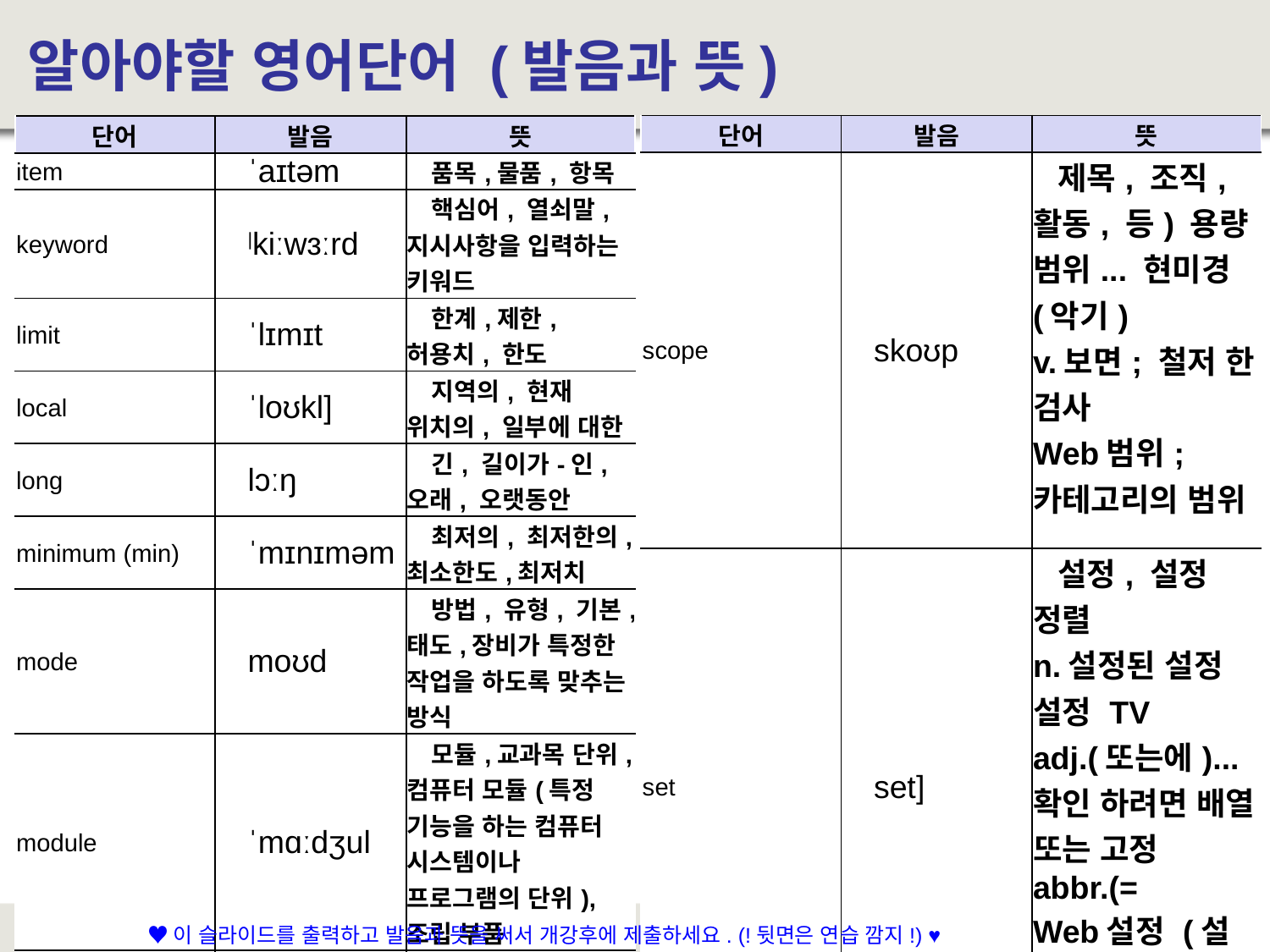

# 알아야할 영어단어 (발음과 뜻)
| 단어 | 발음 | 뜻 |
| --- | --- | --- |
| scope | skoʊp | 제목, 조직, 활동, 등) 용량 범위... 현미경 (악기) v.보면; 철저 한 검사 Web범위; 카테고리의 범위 |
| set | set] | 설정, 설정 정렬 n.설정된 설정 설정 TV adj.(또는에)... 확인 하려면 배열 또는 고정 abbr.(= Web설정 (설정); 그룹 |
| short | [ʃɔrt | 부족 adv.부족의 필수, 충족 하지 않습니다; 미만 v.속임수; (주식)를 짧은 판매 하 고 일부러 줄; "전기" 짧은 n.알코올의 작은 금액 (특히 앞 슬라이드 쇼) 무비 클립 Web짧은; 낮은; 짧은 int |
| show | ʃoʊ | 디스플레이; 표시; n.표시 성능; 쇼; |
| single | ˈsɪŋɡ(ə)l | 에 1 루 수, (MA) 산책으로 "막대기"에 밖으로 시도 adj.단 하나; 단일; 단일; 사람이 나 뭔가를 말합니다. n.편도 티켓; 단일 (종종 참조 대 중 음악); 자석 테이프 (또는 CD) Web단일 미혼; 싱글 룸 |
| size | saɪz | 크기 v.크기 조정; 교정... 식별의 크기... 크기 변경... 크기는 Web사양 크기 제품 크기 |
| static | ˈstætɪk | 정적; 변경 하지 마십시오; 정적; 정전기의 "개체" n.정적 (간섭); 비공식; 전화 싸움 Web정적; 정적; 정적 변수 |
| string | strɪŋ | 문자열 문자열; 케이블 시리즈 v.거 하는; 선; 타이; ... 함께, adj.현악기;의 구성 문자열 악기; 와이어 직물; 선 Web문자열; 문자열; 문자열 |
| style | [staɪl | ; 스타일 v.전화를... 디자인 (또는 수 놓은) 스타일; 이름 지정 Web스타일; 텍스트 스타일 유형 |
| sum | sʌm | 그리고 총 총 v.집계 요약을 요약 (에,에) abbr.(= WebSum (합계); sum 함수 |
| super | ˈsupər] | 좋은; 슈퍼; 다 이너 마이트 n.(영국) 임원, (미국) 보안관 (건물) 관리자 adv.특별 한; v.슈퍼 패키지 (척추) 역임 walk-on 역할 Web우수; 슈퍼 영웅 슈퍼 8 |
| switch | swɪtʃ | Exchange 변환 스왑 변경 n.투표율; 변경; 게이츠 (소프트) 지점 Web스위치 스위치; 교환기 |
| text | tekst] | 텍스트; 텍스트; 문서; 스크립트 v.(누군가에게 휴대 전화를 사용 하 여) 텍스트 메시지 Web텍스트; 텍스트; 텍스트 |
| this | ðɪs | pron.이; 여기에, (앞 2)는 adj.이; 오가... adv.이;; Web그건 |
| throw | [θroʊ | 던져; 손실; 투표 n.던져; 던져; 가; (공을) 던 질 Web던져; 던져; 폭포 |
| to | tu | ; 쪽으로; ; 에 대 한 adv.이어야 한다; 해야; 목적 또는 의도; 결과 표현 Web받는 사람; 주고; 받는 사람 |
| try | traɪ | 시도; 상대의 골 라인 땅에 감동 공 후 v.테스트 노력을 하려고 Web테스트를 시도; 시도 |
| type | taɪp | n.유형, 종류; 글꼴; 전형적인 v.스테레오 타입, (를 사용 하 여 컴퓨터 또는 타자기) 결정을 입력 하... 유형 분류 Web입력; 입력; 유형 |
| unicode | UTF-8, UTF-16, GB18030 UTF-32, BOCU, SCSU, UTF-7 | 전 세계의 모든 문자를 컴퓨터에서 일관되게 표현하고 다룰 수 있도록 설계된 산업 표준이며, 유니코드 협회(Unicode Consortium)가 제정 |
| variable | ˈveriəb(ə) | n.변수; 변수; 변수 adj.변경; 변수; 변덕 스러운; 변경 될 수 있습니다. Web변수; 변수; 변수 |
| void | vɔɪd | n.공백, 공 허 함, 우주 진공 v.취소; 만들 무효; 발표... 렌더링 된 void 배출량 (소변) adj.부족을 무효로 하지 않습니다; Web빈 공간; 공간; 무효 |
| welcome | ˈwelkəm | 환영 합니다; 환영 합니다; 오신 것을 환영 합니다 수락 int.환영 합니다 v.동의 (인사말) (1) 환영 환영 (새로운 사람들), (새로운) adj.유쾌한; 인기 있는; 환대; (그는 누군가가 뭔가 할 수 있도록 행복 했다)은 무료 Web에 오신 것을 환영 합니다 불법 이민; 사랑 하는 자유형 |
| while | hwaɪl | conj.하지만, 그래도; ... 기간 때... 때 n.몇 시간 동안 순간 v.죽 일 prep.(특정 시간)에 고 대까지 Web주기 때...... 때 |
| width | wɪtθ | n.폭; 깊이; 재료;의 폭 연못의 (2 개의 긴 가장자리 수영장) 폭 Web폭; 폭; 너비 |
|  |  |  |
| 단어 | 발음 | 뜻 |
| --- | --- | --- |
| item | ˈaɪtəm | 품목,물품, 항목 |
| keyword | |kiːwɜːrd | 핵심어, 열쇠말, 지시사항을 입력하는 키워드 |
| limit | ˈlɪmɪt | 한계,제한, 허용치, 한도 |
| local | ˈloʊkl] | 지역의, 현재 위치의, 일부에 대한 |
| long | lɔːŋ | 긴, 길이가-인, 오래, 오랫동안 |
| minimum (min) | ˈmɪnɪməm | 최저의, 최저한의, 최소한도,최저치 |
| mode | moʊd | 방법, 유형, 기본,태도,장비가 특정한 작업을 하도록 맞추는 방식 |
| module | ˈmɑːdʒul | 모듈,교과목 단위, 컴퓨터 모듈(특정 기능을 하는 컴퓨터 시스템이나 프로그램의 단위), 조립 부품 |
| name | neɪm | 이름 ,성명,성함,평판,명성,명명하다 |
| new | nuː | 새, 새로운,새것,신규의,신식의,컴퓨텅[서 널리 사용되느ㄴ문구 |
| null | nʌl | 값이 없음을 나타내는 영단어, 값 자체가 없어서0인 값도 아니다. |
| number | ˈnʌm.bə | 수,번호,수(학),컴퓨터 일련 번호,num |
| object | ˈɒb.dʒɛkt | 대상,개체, 오브젝트,객체 파일,객체 지향프로그래밍,3차원 모델링 |
| parse | pɑːz | 문장분석, 문법 분석,다른 언어로 작성된 문서를 디코딩 |
| partial | ˈpɑɹʃəl] | 부분적인,불완전한 |
| person | ˈpɜrs(ə)n | 사람,\_init\_의매개변수에 들어가는 값,\_init\_메서드에 속하기도 하는 값 |
| phone | foʊn | 전화, 링 전화,휴대전화,전화번호 |
| private | ˈpraɪvət | 개인,개인사용,PFC |
| program | ˈprəʊˌɡræm | 프로그램, 이니셔티브 프로그램,사업,항목,컴퓨터 프로그램 |
| protect | prəˈtekt | 보호,보안,방패 |
| public | [ˈpʌblɪk | 사람 사람, 민간인, 같은 공유 (또는 같은 활동에 종사) 그룹 adj.민간인; 대량 공용 남자 Web공공,어디에서나 상속 및 참조 가능 |
| radius | ˈreɪdiəs | 반경; 반경; 반경 (길이); 주변 기기 Web원격 사용자 전화 접속 인증 시스템 (원격 인증 전화 접속 사용자 서비스); 선; 반지름 |
| rectangle | ˈrekˌtæŋɡ(ə)l | 사각형,직사각형,그리기 사각형,지정한 두 점(left,top)과(right, bottom)을 대각선으로 하는 사각형을 그리는 함수 |
| result | rɪˈzʌlt | 결과,…때문에,그리고…와 함께,결과값,원인과 결과를 잇는 함수 |
| return | rɪˈtɜrn | 반환; 다시 반환 Web반환; 반환 값 |
♥이 슬라이드를 출력하고 발음과 뜻을 써서 개강후에 제출하세요. (!뒷면은 연습 깜지!) ♥